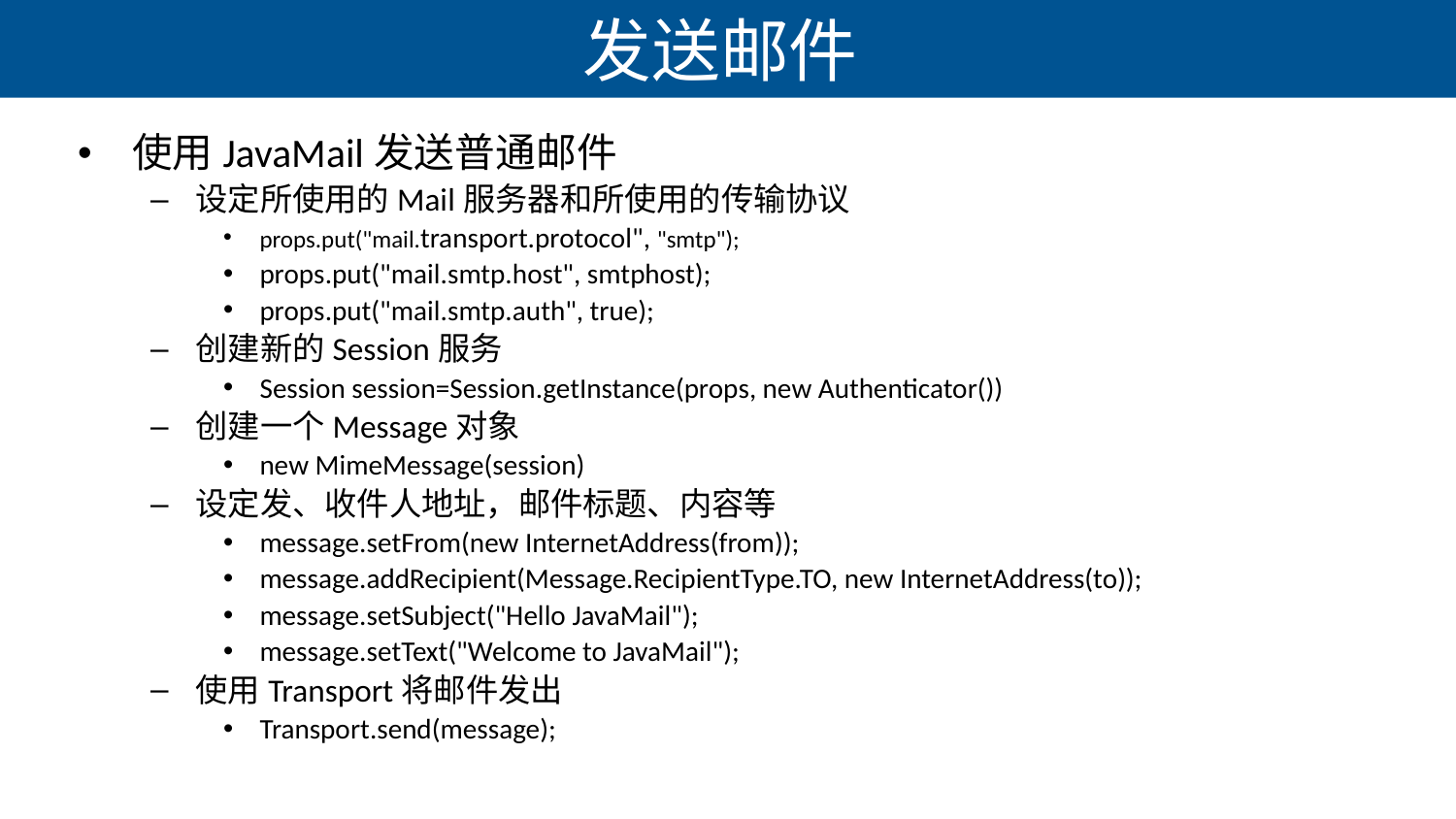

# 发送邮件
使用JavaMail发送普通邮件
设定所使用的Mail服务器和所使用的传输协议
props.put("mail.transport.protocol", "smtp");
props.put("mail.smtp.host", smtphost);
props.put("mail.smtp.auth", true);
创建新的Session服务
Session session=Session.getInstance(props, new Authenticator())
创建一个Message对象
new MimeMessage(session)
设定发、收件人地址，邮件标题、内容等
message.setFrom(new InternetAddress(from));
message.addRecipient(Message.RecipientType.TO, new InternetAddress(to));
message.setSubject("Hello JavaMail");
message.setText("Welcome to JavaMail");
使用Transport将邮件发出
Transport.send(message);